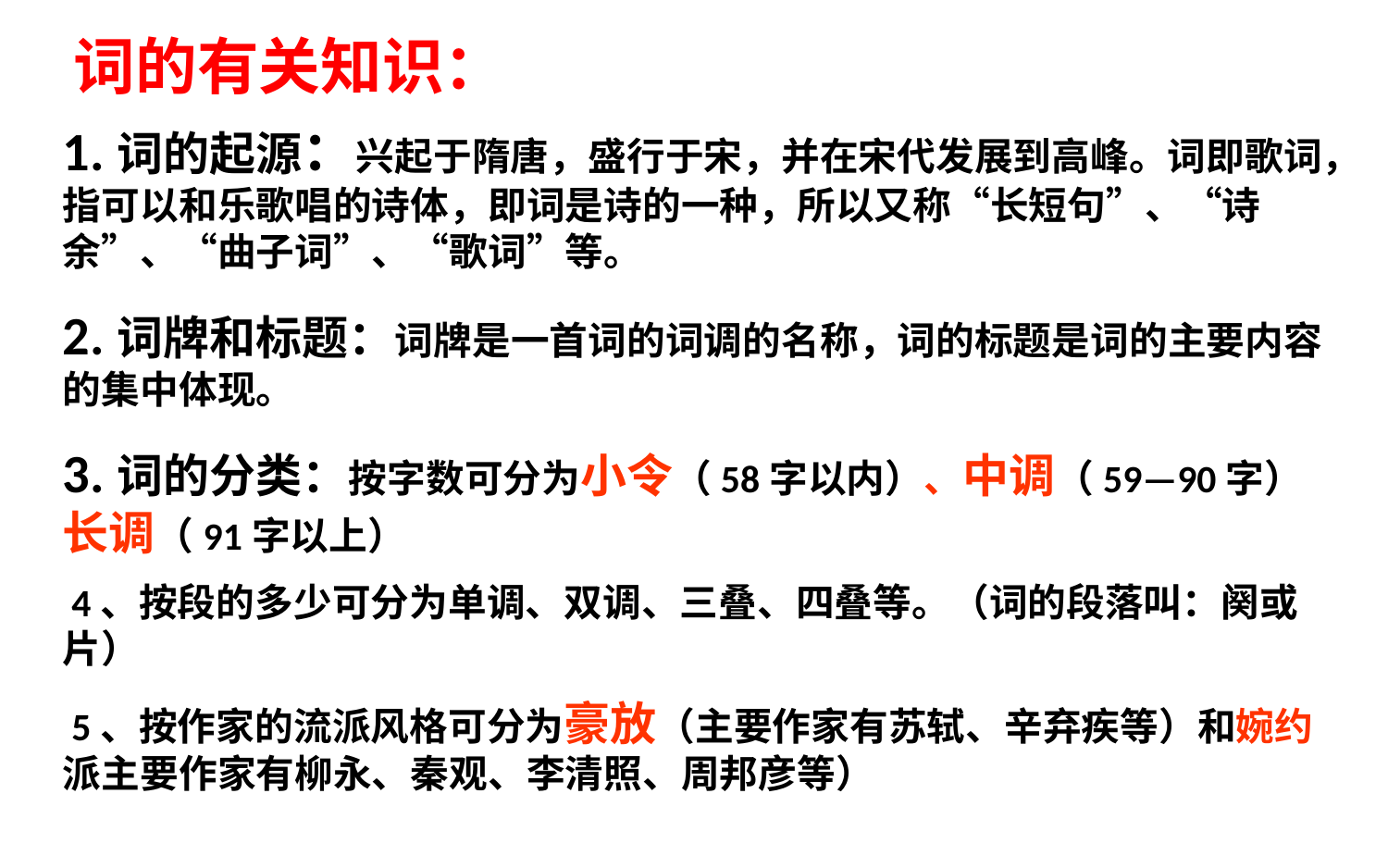

词的有关知识：
1.词的起源：兴起于隋唐，盛行于宋，并在宋代发展到高峰。词即歌词，指可以和乐歌唱的诗体，即词是诗的一种，所以又称“长短句”、“诗余”、“曲子词”、“歌词”等。
2.词牌和标题：词牌是一首词的词调的名称，词的标题是词的主要内容的集中体现。
3.词的分类：按字数可分为小令（58字以内）、中调（59—90字）长调（91字以上）
 4、按段的多少可分为单调、双调、三叠、四叠等。（词的段落叫：阕或片）
 5、按作家的流派风格可分为豪放（主要作家有苏轼、辛弃疾等）和婉约派主要作家有柳永、秦观、李清照、周邦彦等）